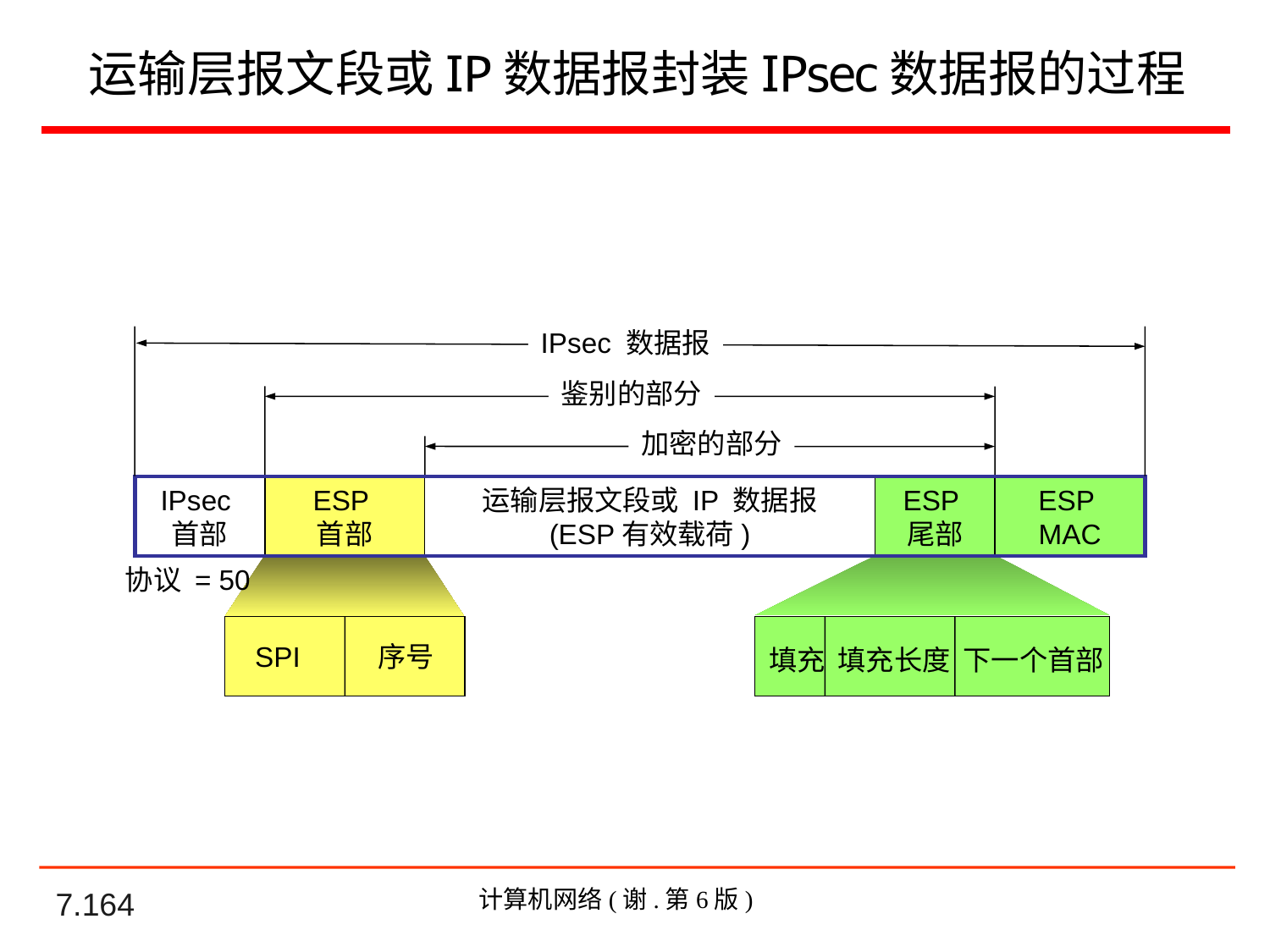

# 运输层报文段或IP数据报封装IPsec数据报的过程
IPsec 数据报

鉴别的部分

加密的部分

IPsec
首部

ESP
首部
运输层报文段或 IP 数据报
(ESP有效载荷)
ESP
尾部
ESP
MAC

协议 = 50

SPI         序号
  填充  填充长度  下一个首部